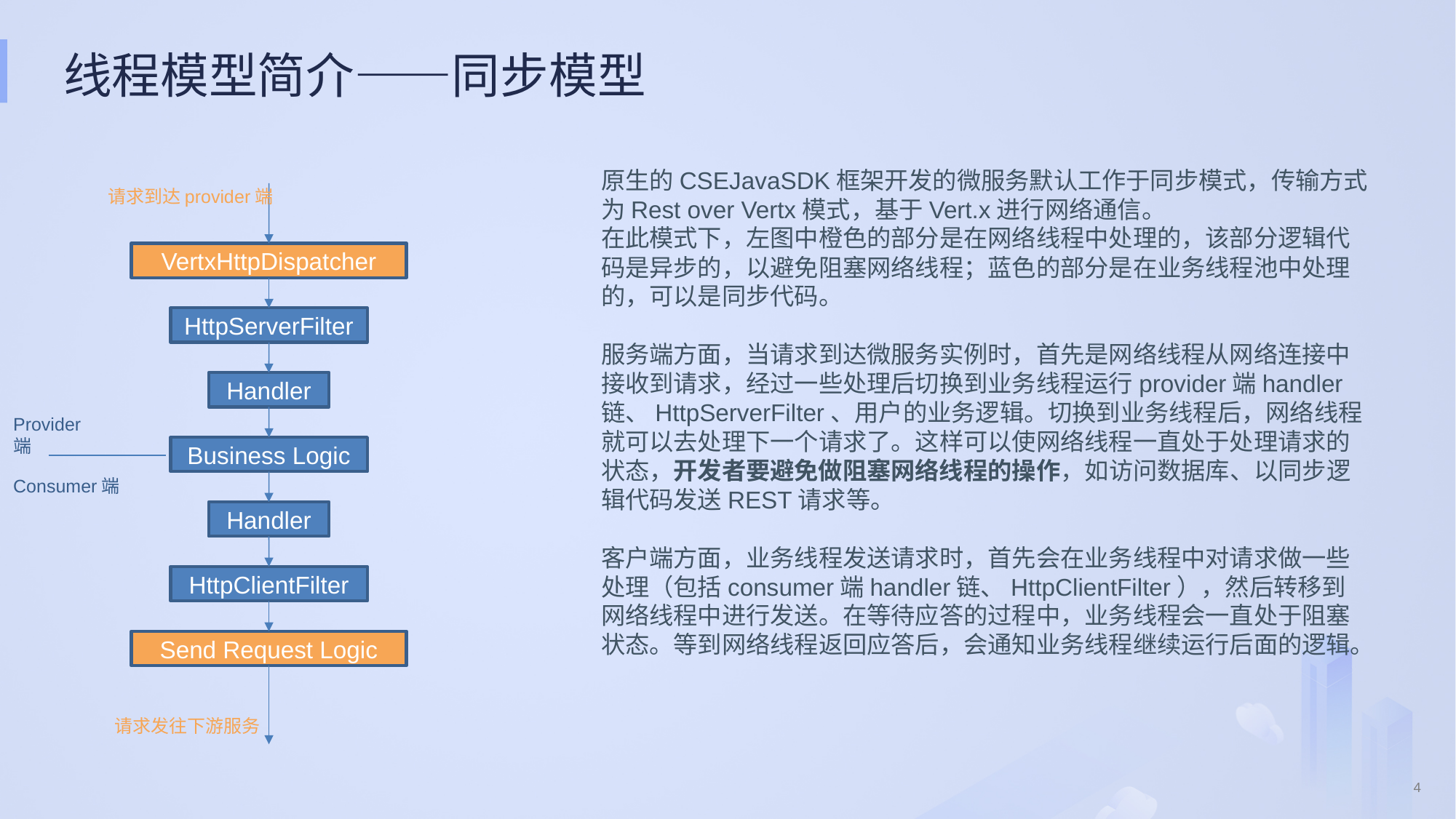

# 线程模型简介——同步模型
原生的CSEJavaSDK框架开发的微服务默认工作于同步模式，传输方式为Rest over Vertx模式，基于Vert.x进行网络通信。
在此模式下，左图中橙色的部分是在网络线程中处理的，该部分逻辑代码是异步的，以避免阻塞网络线程；蓝色的部分是在业务线程池中处理的，可以是同步代码。

服务端方面，当请求到达微服务实例时，首先是网络线程从网络连接中接收到请求，经过一些处理后切换到业务线程运行provider端handler链、HttpServerFilter、用户的业务逻辑。切换到业务线程后，网络线程就可以去处理下一个请求了。这样可以使网络线程一直处于处理请求的状态，开发者要避免做阻塞网络线程的操作，如访问数据库、以同步逻辑代码发送REST请求等。

客户端方面，业务线程发送请求时，首先会在业务线程中对请求做一些处理（包括consumer端handler链、HttpClientFilter），然后转移到网络线程中进行发送。在等待应答的过程中，业务线程会一直处于阻塞状态。等到网络线程返回应答后，会通知业务线程继续运行后面的逻辑。
请求到达provider端
VertxHttpDispatcher
HttpServerFilter
Handler
Provider端
Business Logic
Consumer端
Handler
HttpClientFilter
Send Request Logic
请求发往下游服务